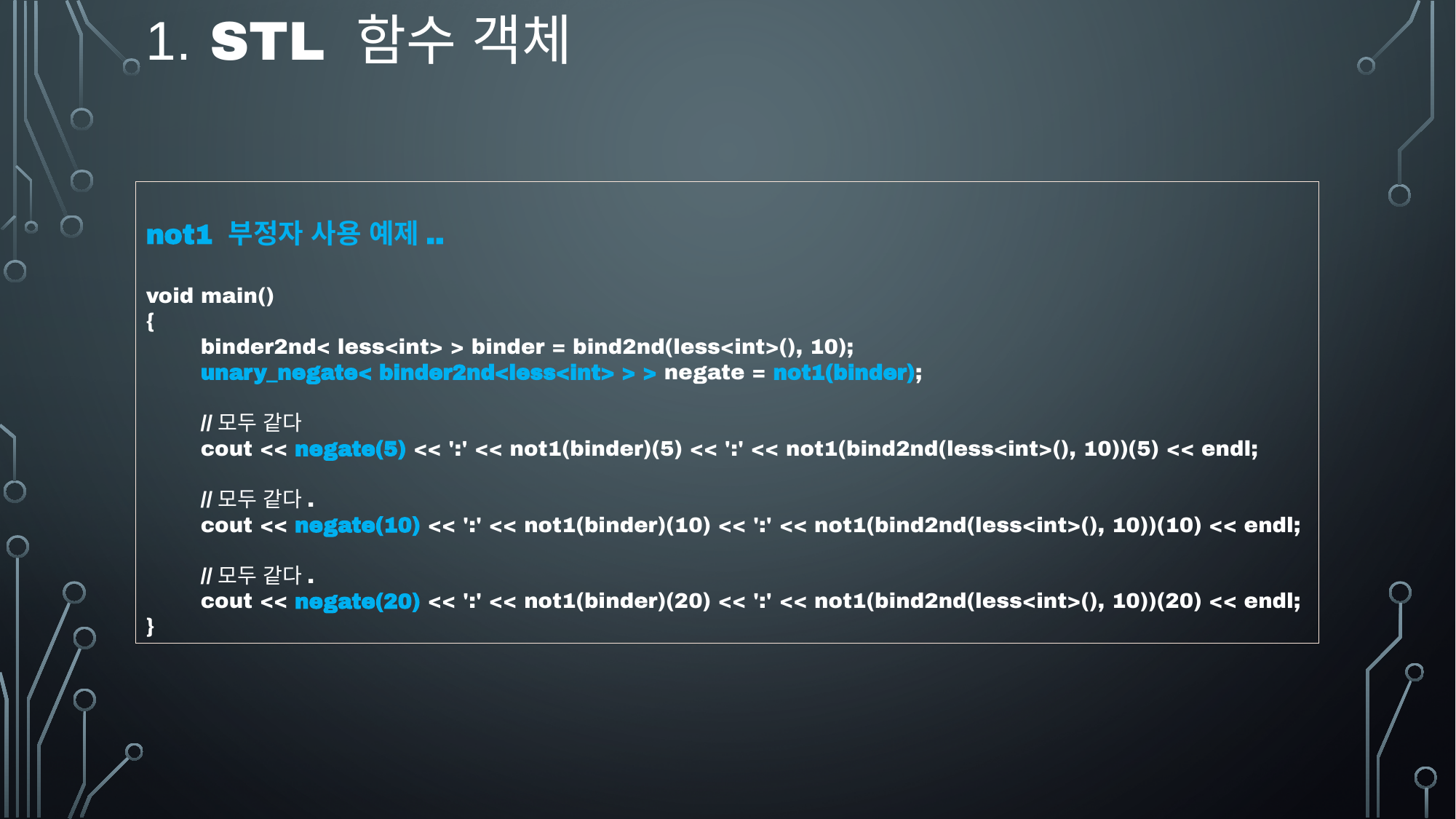

# 1. STL 함수 객체

not1 부정자 사용 예제..

void main()
{
binder2nd< less<int> > binder = bind2nd(less<int>(), 10);
unary_negate< binder2nd<less<int> > > negate = not1(binder);

//모두 같다
cout << negate(5) << ':' << not1(binder)(5) << ':' << not1(bind2nd(less<int>(), 10))(5) << endl;

//모두 같다.
cout << negate(10) << ':' << not1(binder)(10) << ':' << not1(bind2nd(less<int>(), 10))(10) << endl;

//모두 같다.
cout << negate(20) << ':' << not1(binder)(20) << ':' << not1(bind2nd(less<int>(), 10))(20) << endl;
}